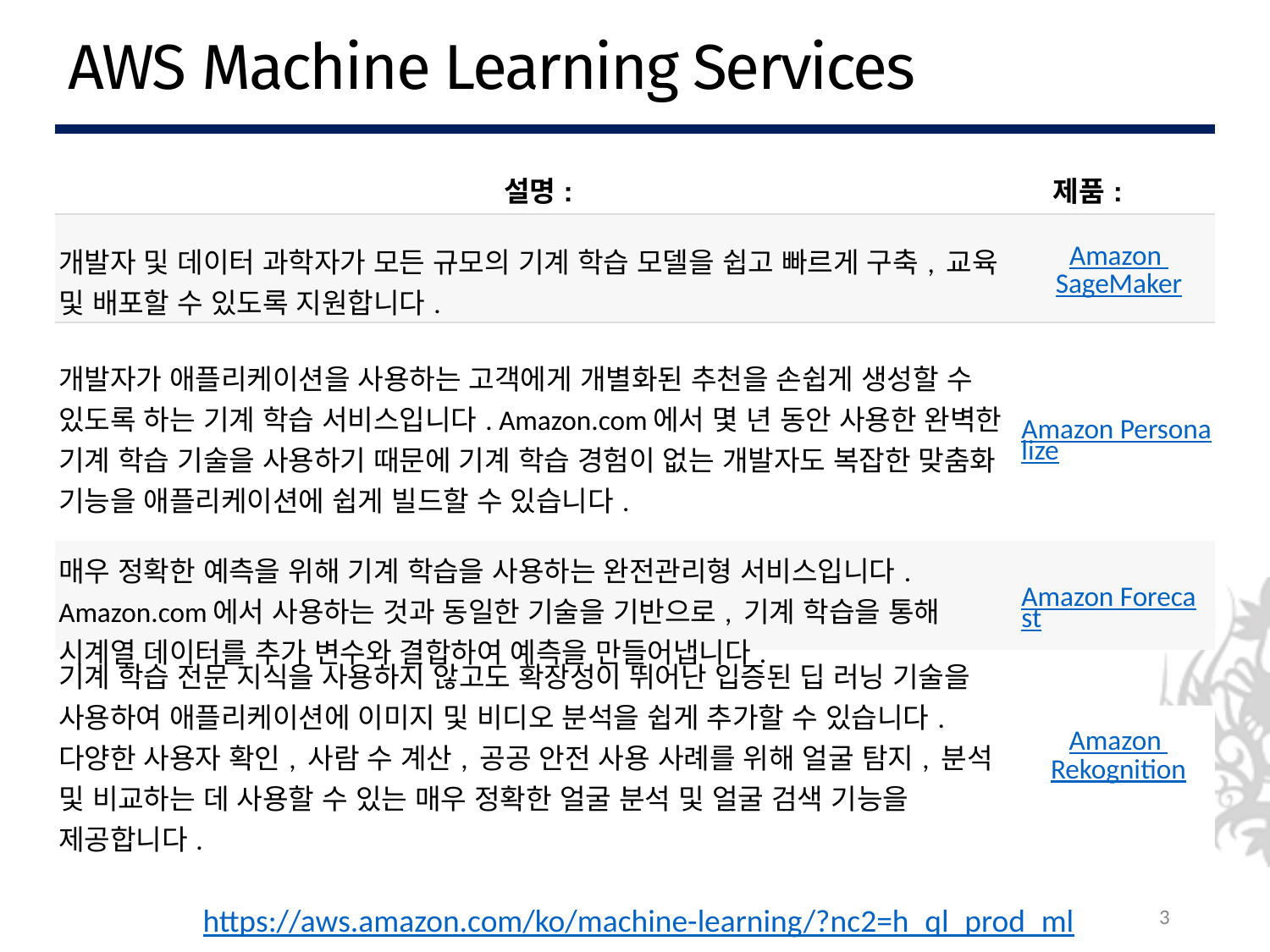

# AWS Machine Learning Services
| 설명: | 제품: |
| --- | --- |
| 개발자 및 데이터 과학자가 모든 규모의 기계 학습 모델을 쉽고 빠르게 구축, 교육 및 배포할 수 있도록 지원합니다. | Amazon SageMaker |
| 개발자가 애플리케이션을 사용하는 고객에게 개별화된 추천을 손쉽게 생성할 수 있도록 하는 기계 학습 서비스입니다. Amazon.com에서 몇 년 동안 사용한 완벽한 기계 학습 기술을 사용하기 때문에 기계 학습 경험이 없는 개발자도 복잡한 맞춤화 기능을 애플리케이션에 쉽게 빌드할 수 있습니다. | Amazon Personalize |
| 매우 정확한 예측을 위해 기계 학습을 사용하는 완전관리형 서비스입니다. Amazon.com에서 사용하는 것과 동일한 기술을 기반으로, 기계 학습을 통해 시계열 데이터를 추가 변수와 결합하여 예측을 만들어냅니다. | Amazon Forecast |
| 기계 학습 전문 지식을 사용하지 않고도 확장성이 뛰어난 입증된 딥 러닝 기술을 사용하여 애플리케이션에 이미지 및 비디오 분석을 쉽게 추가할 수 있습니다. 다양한 사용자 확인, 사람 수 계산, 공공 안전 사용 사례를 위해 얼굴 탐지, 분석 및 비교하는 데 사용할 수 있는 매우 정확한 얼굴 분석 및 얼굴 검색 기능을 제공합니다. | Amazon Rekognition |

https://aws.amazon.com/ko/machine-learning/?nc2=h_ql_prod_ml
3